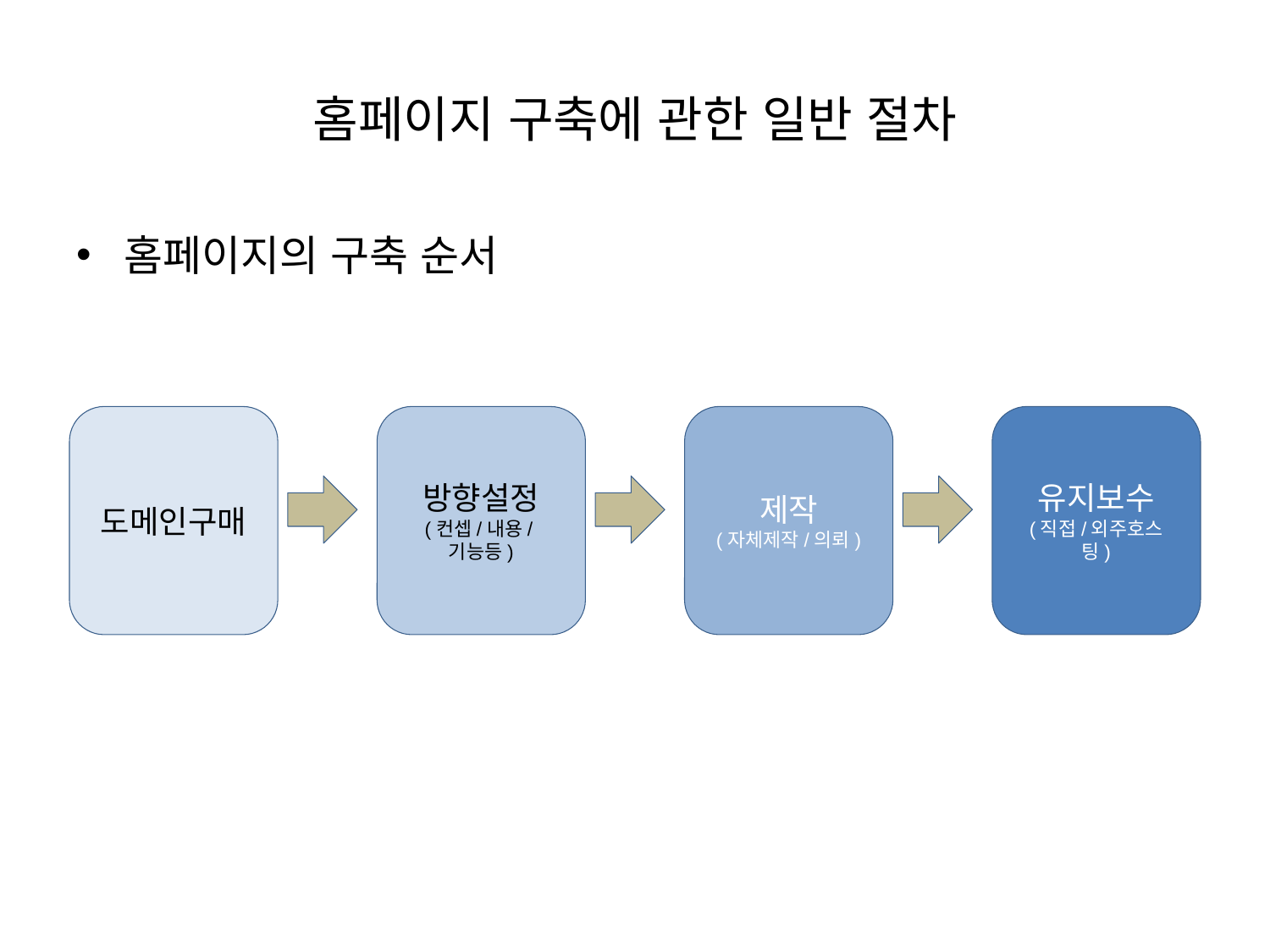

# 홈페이지 구축에 관한 일반 절차
홈페이지의 구축 순서
도메인구매
방향설정
(컨셉/내용/기능등)
제작
(자체제작/의뢰)
유지보수
(직접/외주호스팅)